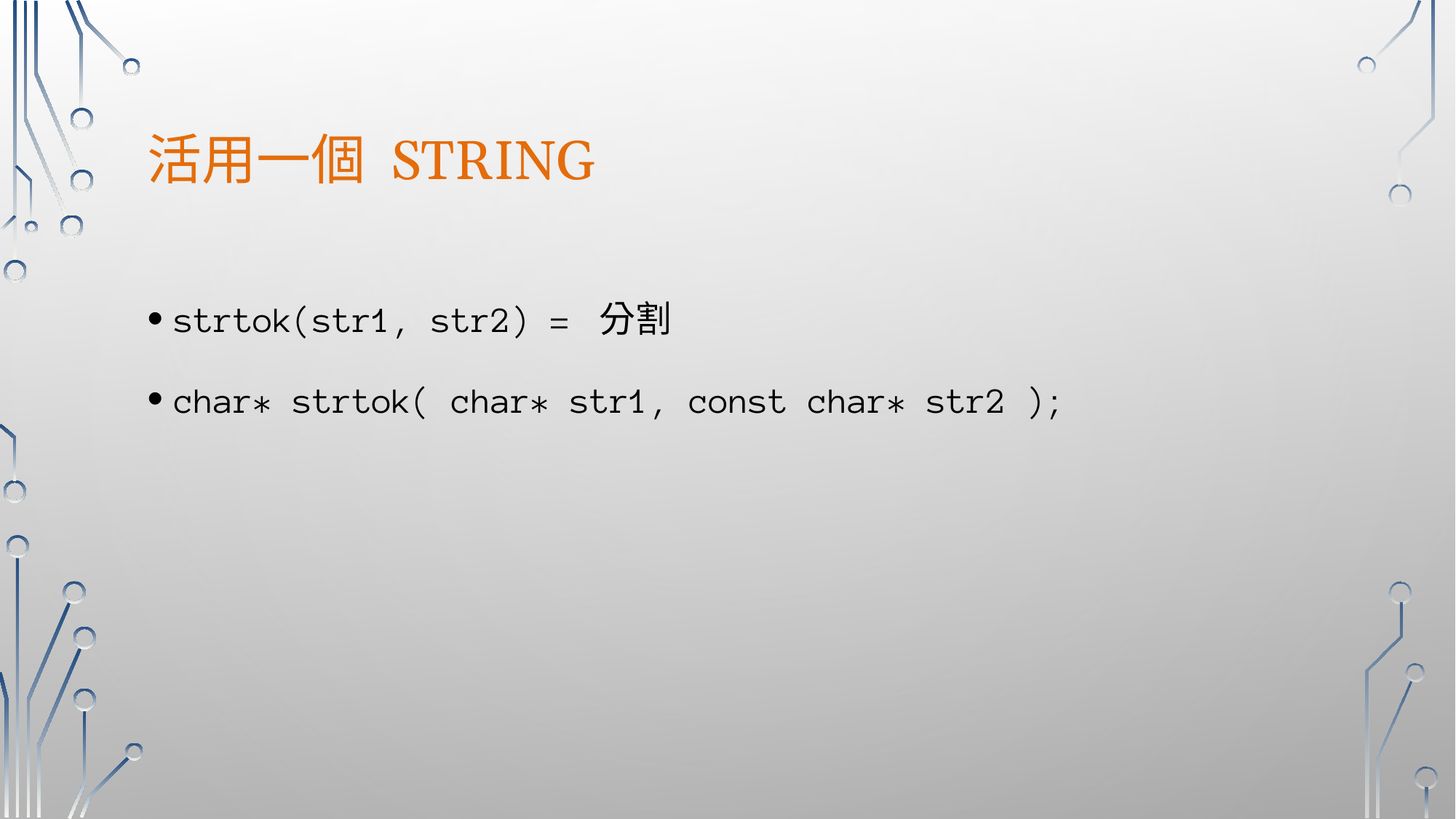

# 活用一個 string
strtok(str1, str2) = 分割
char* strtok( char* str1, const char* str2 );